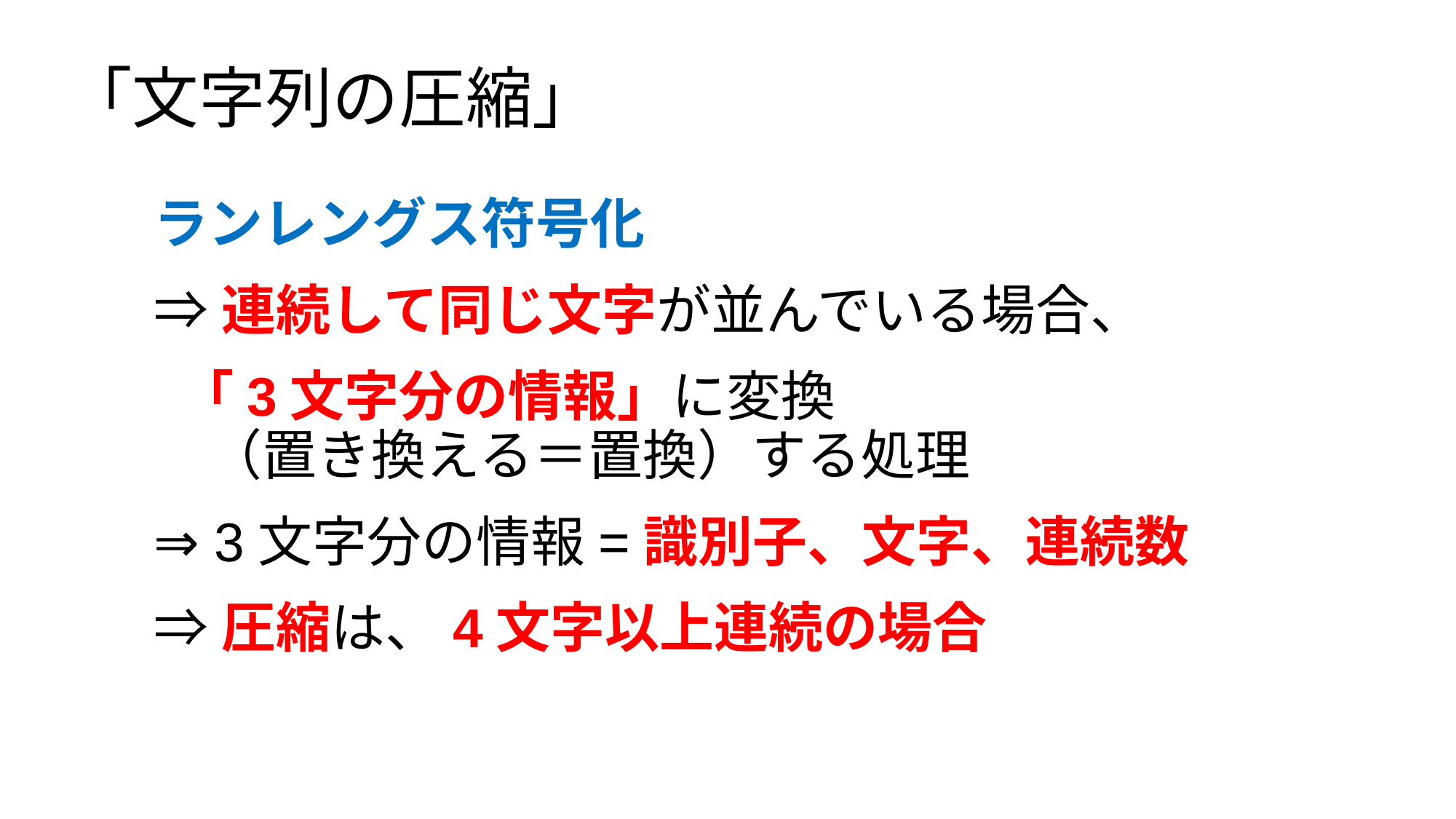

# 「文字列の圧縮」
ランレングス符号化
⇒連続して同じ文字が並んでいる場合、
 「3文字分の情報」に変換
（置き換える＝置換）する処理
⇒ 3文字分の情報=識別子、文字、連続数
⇒圧縮は、4文字以上連続の場合